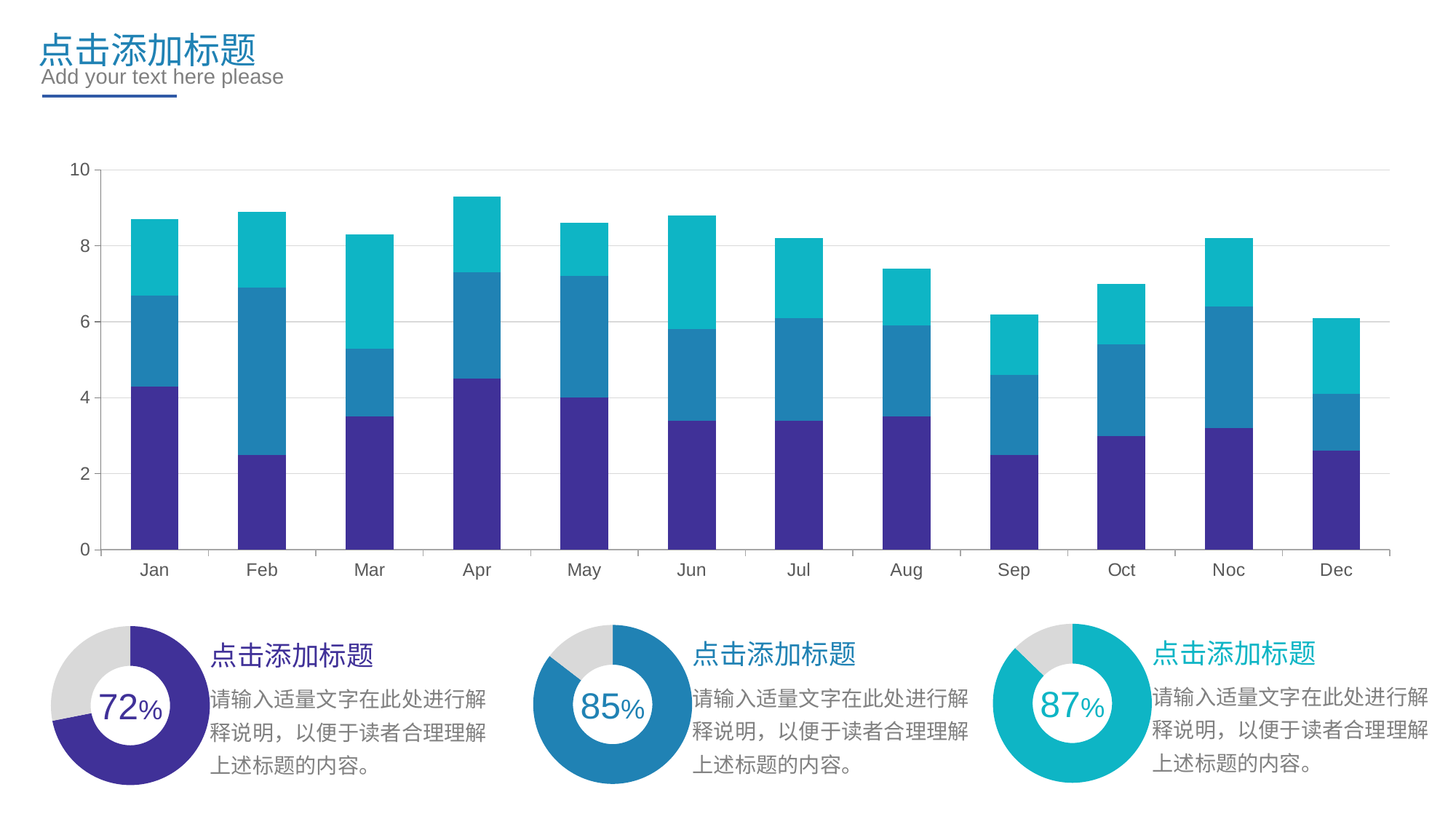

点击添加标题
Add your text here please

### Chart

| Category | 系列 1 | 系列 2 | 系列 3 |
|---|---|---|---|
| Jan | 4.3 | 2.4 | 2.0 |
| Feb | 2.5 | 4.4 | 2.0 |
| Mar | 3.5 | 1.8 | 3.0 |
| Apr | 4.5 | 2.8 | 2.0 |
| May | 4.0 | 3.2 | 1.4 |
| Jun | 3.4 | 2.4 | 3.0 |
| Jul | 3.4 | 2.7 | 2.1 |
| Aug | 3.5 | 2.4 | 1.5 |
| Sep | 2.5 | 2.1 | 1.6 |
| Oct | 3.0 | 2.4 | 1.6 |
| Noc | 3.2 | 3.2 | 1.8 |
| Dec | 2.6 | 1.5 | 2.0 |

### Chart

| Category | 销售额 |
|---|---|
| 第一季度 | 8.2 |
| 第四季度 | 1.2 |

### Chart

| Category | 销售额 |
|---|---|
| 第一季度 | 8.2 |
| 第三季度 | 1.4 |

### Chart

| Category | 销售额 |
|---|---|
| 第一季度 | 8.2 |
| 第二季度 | 3.2 |
点击添加标题
点击添加标题
点击添加标题
请输入适量文字在此处进行解释说明，以便于读者合理理解上述标题的内容。
请输入适量文字在此处进行解释说明，以便于读者合理理解上述标题的内容。
请输入适量文字在此处进行解释说明，以便于读者合理理解上述标题的内容。
87%
85%
72%